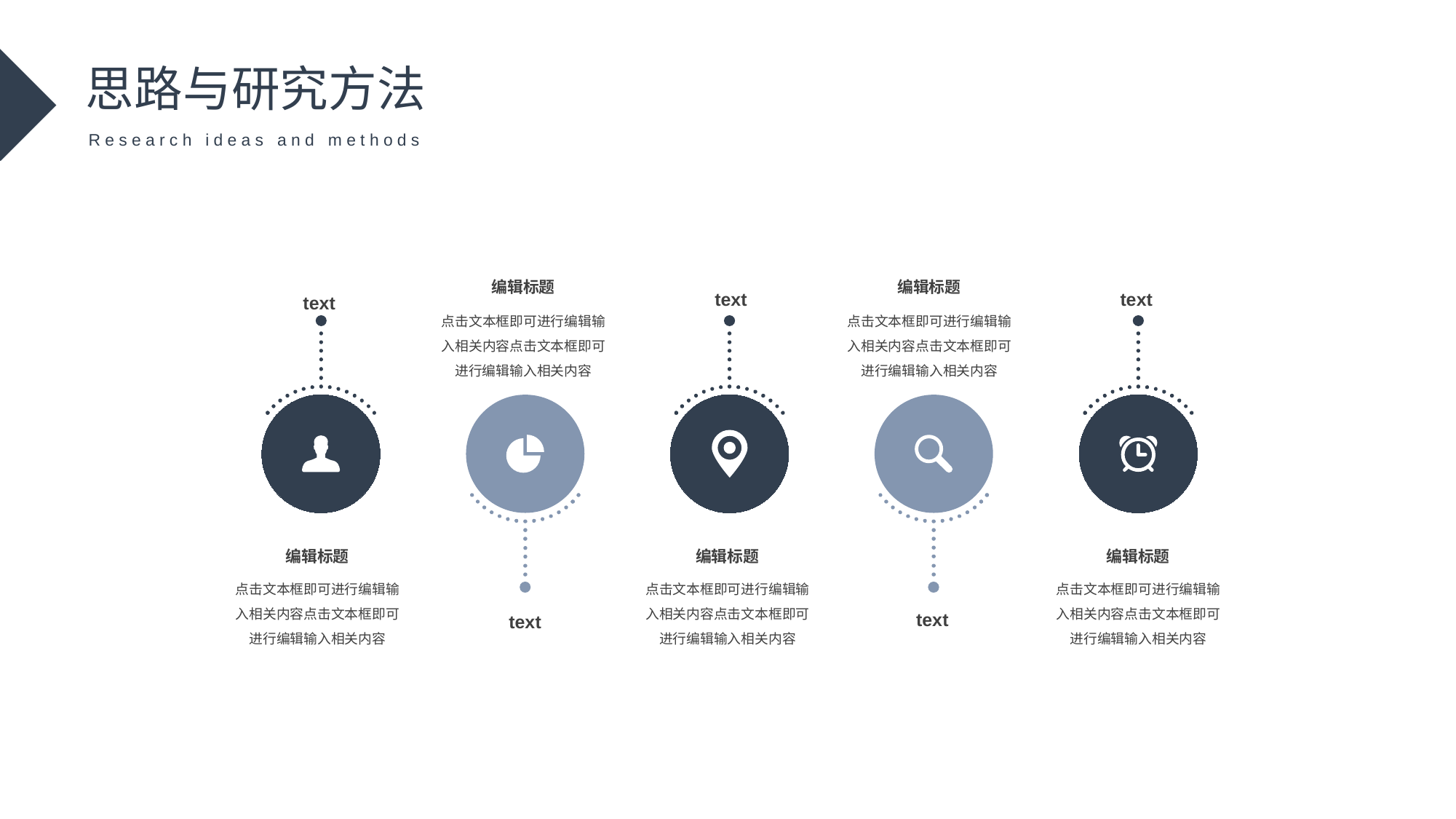

思路与研究方法

Research ideas and methods
编辑标题
编辑标题
text
text
text
点击文本框即可进行编辑输入相关内容点击文本框即可进行编辑输入相关内容
点击文本框即可进行编辑输入相关内容点击文本框即可进行编辑输入相关内容

编辑标题
编辑标题
编辑标题
点击文本框即可进行编辑输入相关内容点击文本框即可进行编辑输入相关内容
点击文本框即可进行编辑输入相关内容点击文本框即可进行编辑输入相关内容
点击文本框即可进行编辑输入相关内容点击文本框即可进行编辑输入相关内容
text
text